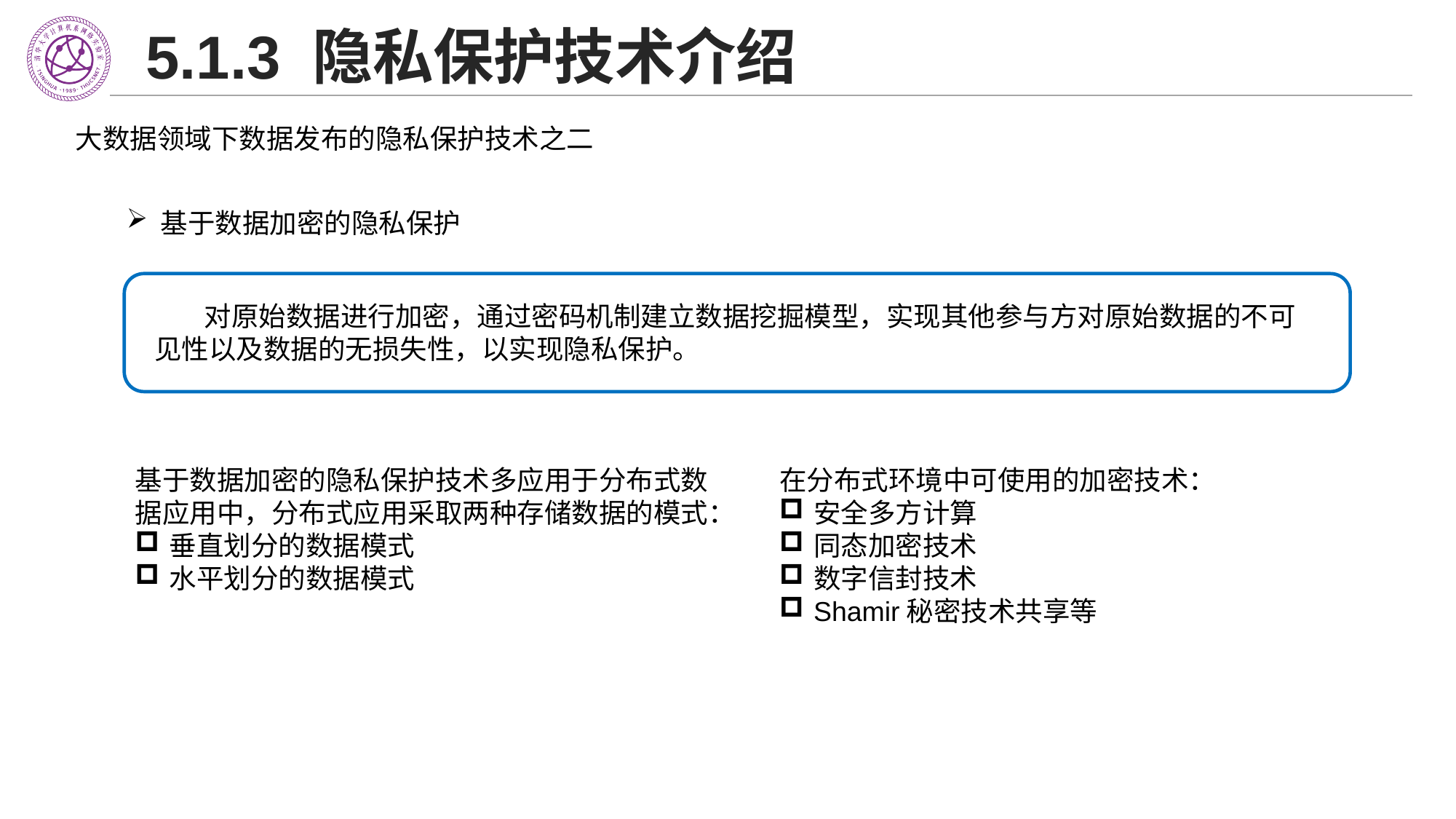

# 5.1.3 隐私保护技术介绍
大数据领域下数据发布的隐私保护技术之二
基于数据加密的隐私保护

       对原始数据进行加密，通过密码机制建立数据挖掘模型，实现其他参与方对原始数据的不可见性以及数据的无损失性，以实现隐私保护。
基于数据加密的隐私保护技术多应用于分布式数据应用中，分布式应用采取两种存储数据的模式：
垂直划分的数据模式
水平划分的数据模式
在分布式环境中可使用的加密技术：
安全多方计算
同态加密技术
数字信封技术
Shamir秘密技术共享等